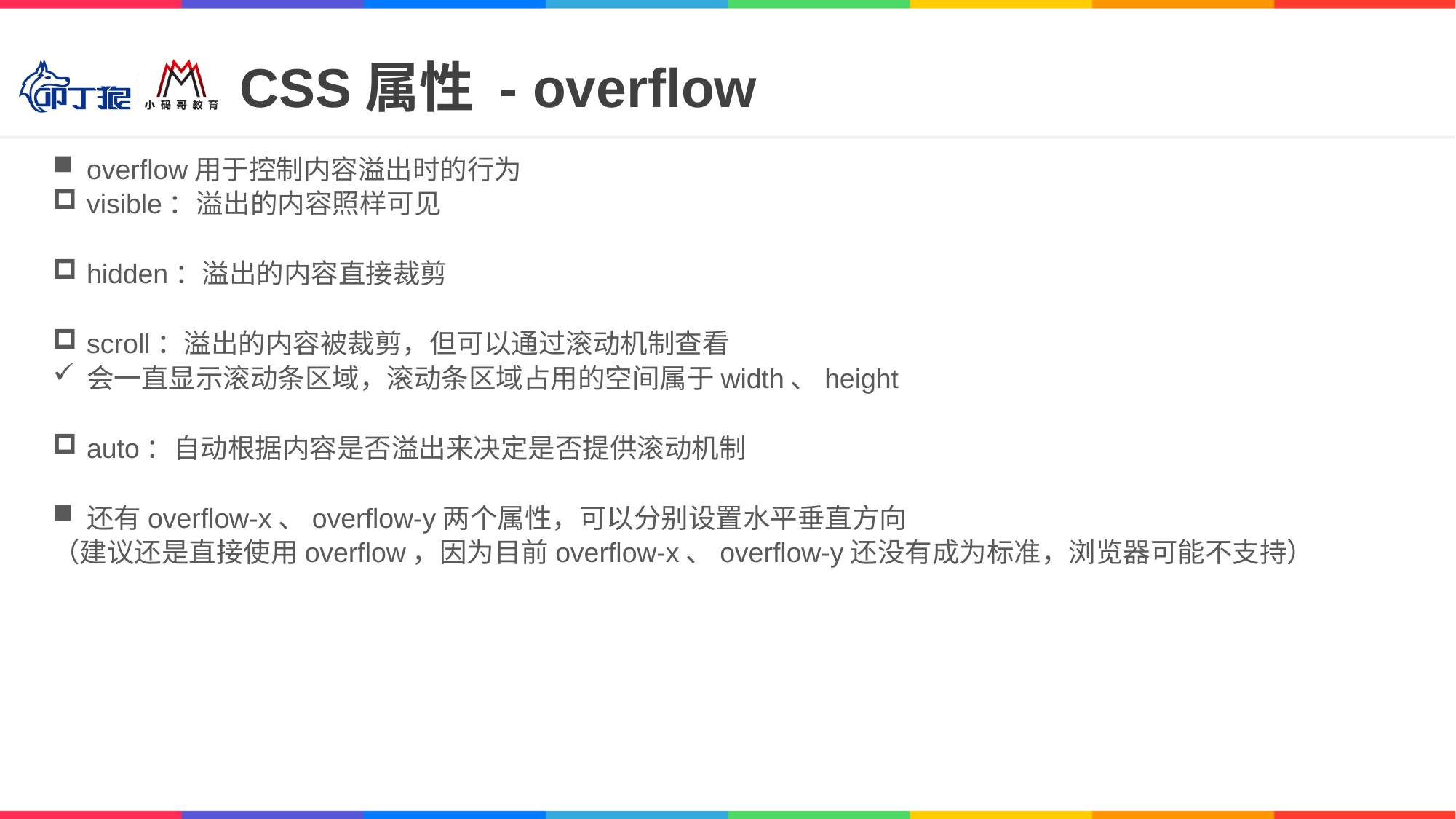

# CSS属性 - overflow
overflow用于控制内容溢出时的行为
visible：溢出的内容照样可见

hidden：溢出的内容直接裁剪

scroll：溢出的内容被裁剪，但可以通过滚动机制查看
会一直显示滚动条区域，滚动条区域占用的空间属于width、height

auto：自动根据内容是否溢出来决定是否提供滚动机制

还有overflow-x、overflow-y两个属性，可以分别设置水平垂直方向
（建议还是直接使用overflow，因为目前overflow-x、overflow-y还没有成为标准，浏览器可能不支持）